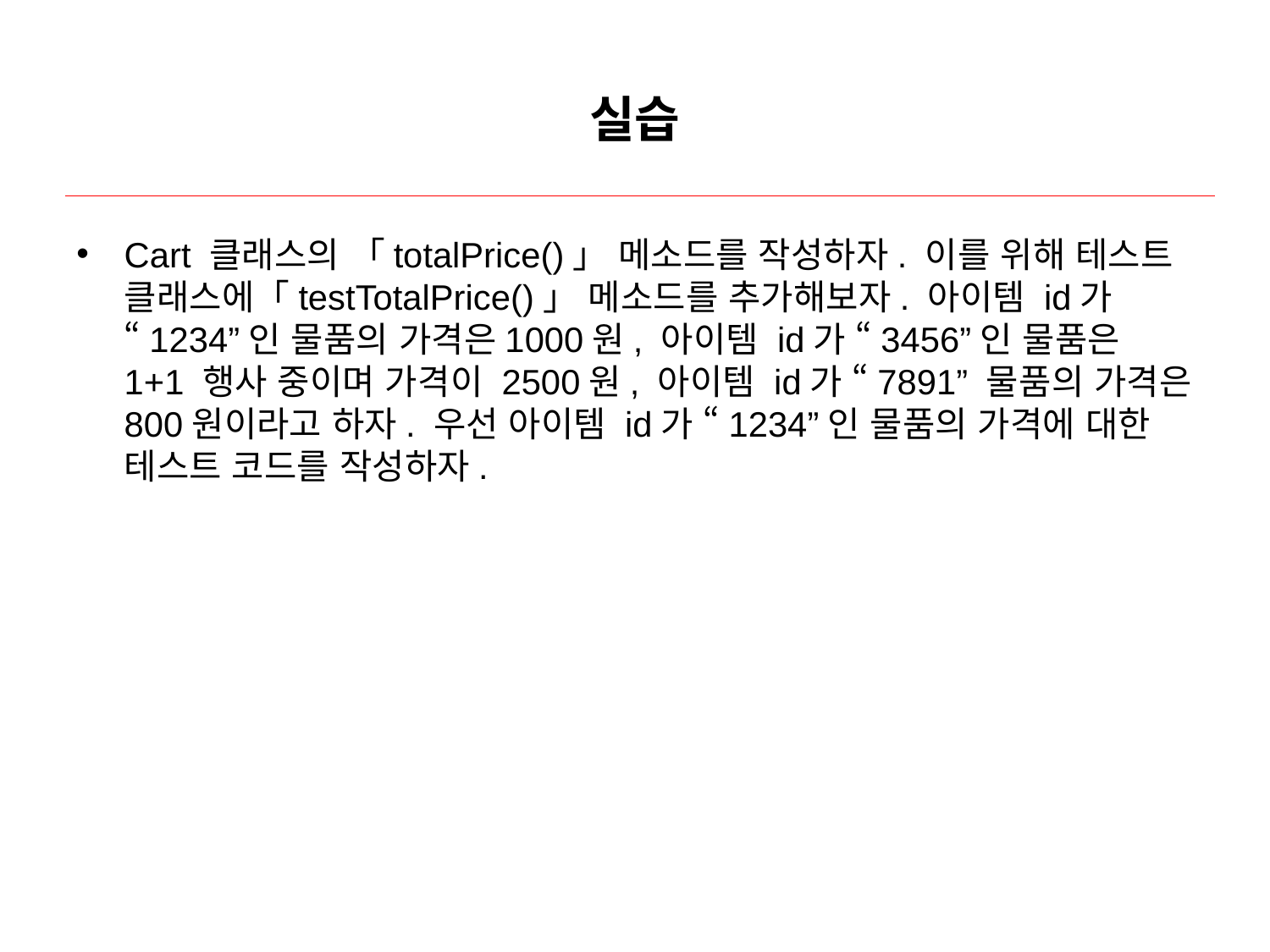

# 실습
Cart 클래스의 「totalPrice()」 메소드를 작성하자. 이를 위해 테스트 클래스에「testTotalPrice()」 메소드를 추가해보자. 아이템 id가 “1234”인 물품의 가격은1000원, 아이템 id가 “3456”인 물품은 1+1 행사 중이며 가격이 2500원, 아이템 id가 “7891” 물품의 가격은 800원이라고 하자. 우선 아이템 id가 “1234”인 물품의 가격에 대한 테스트 코드를 작성하자.